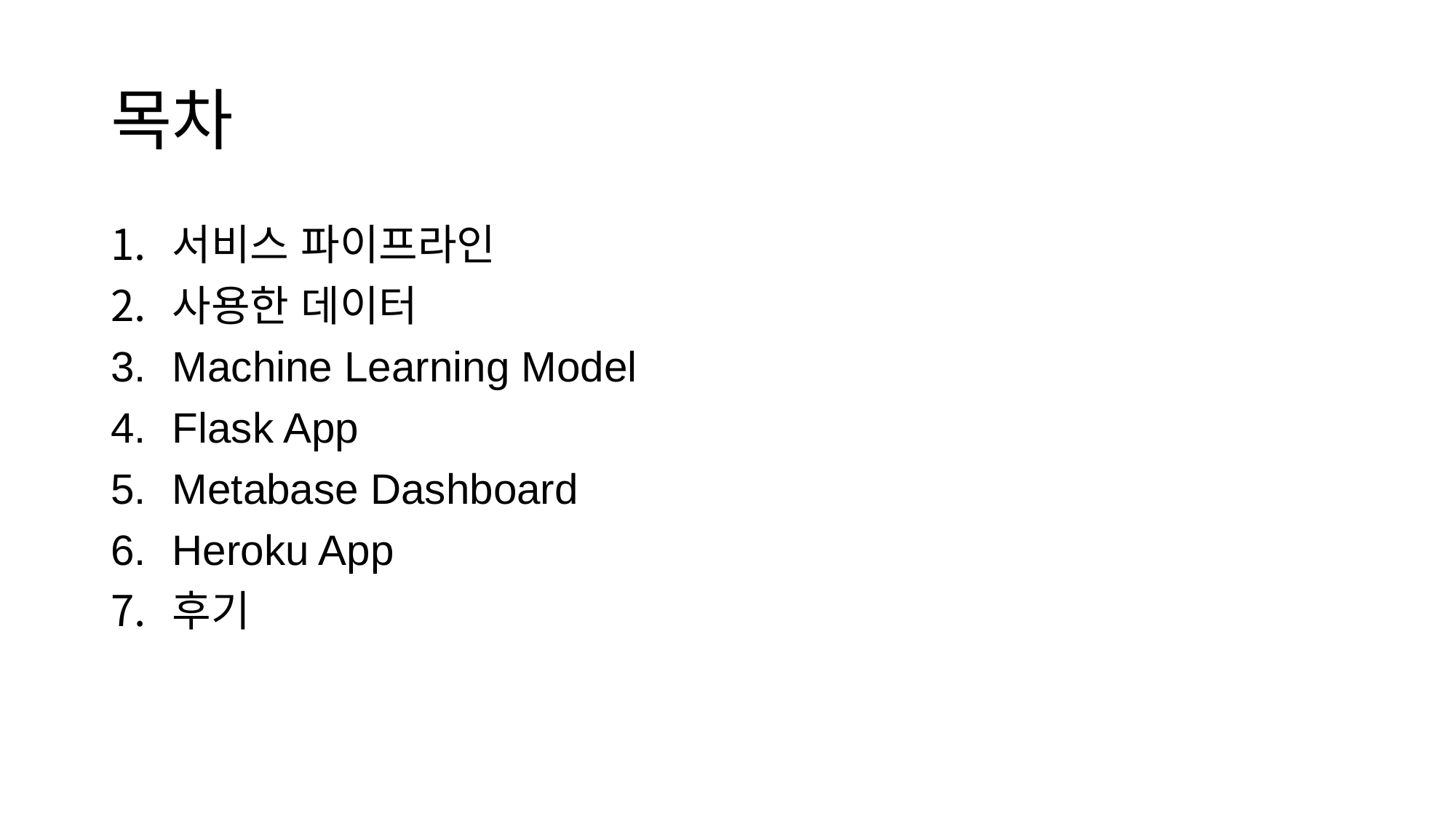

# 목차
서비스 파이프라인
사용한 데이터
Machine Learning Model
Flask App
Metabase Dashboard
Heroku App
후기